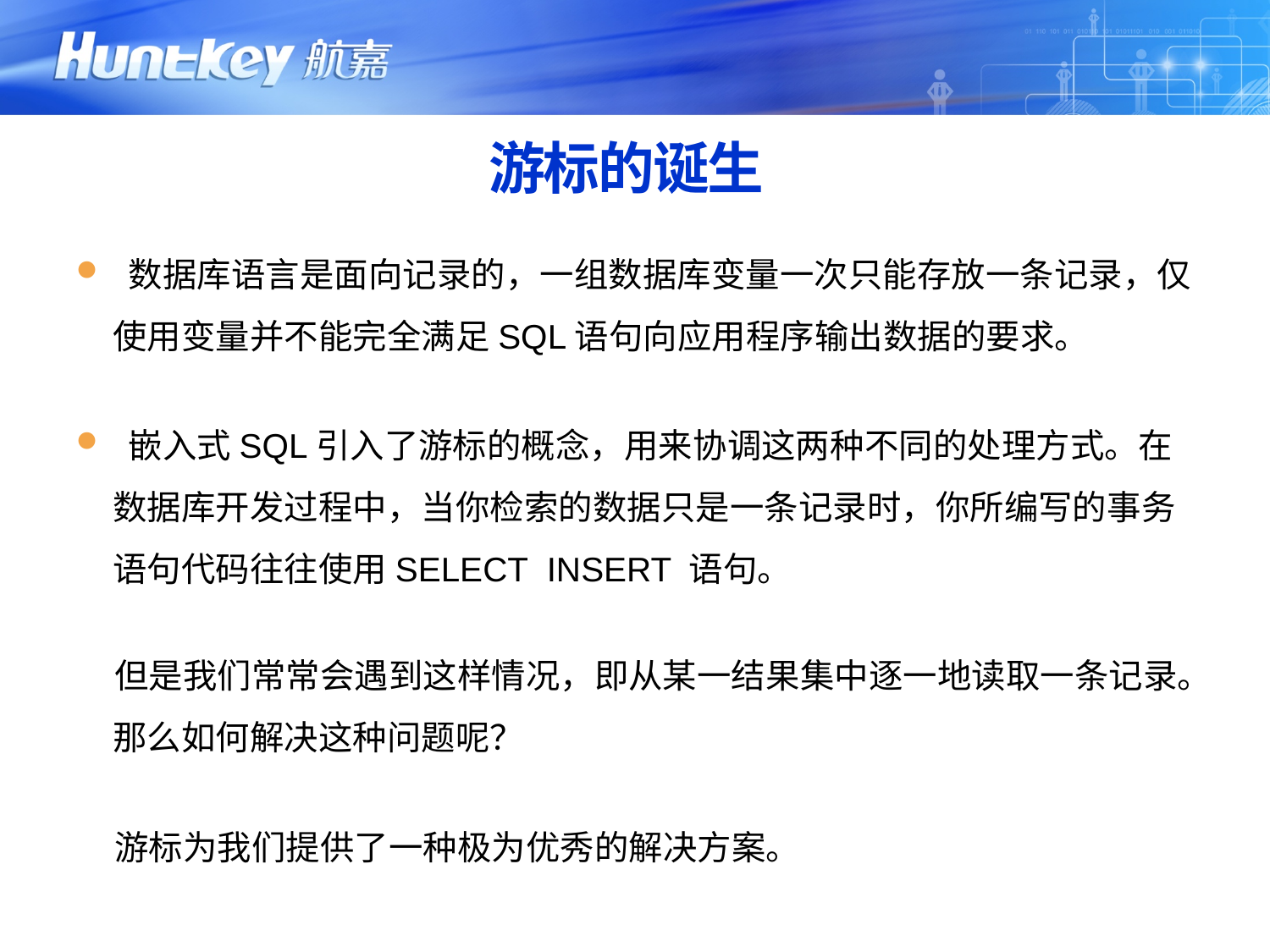

# 游标的诞生
 数据库语言是面向记录的，一组数据库变量一次只能存放一条记录，仅使用变量并不能完全满足SQL语句向应用程序输出数据的要求。

 嵌入式SQL引入了游标的概念，用来协调这两种不同的处理方式。在数据库开发过程中，当你检索的数据只是一条记录时，你所编写的事务语句代码往往使用SELECT  INSERT 语句。

    但是我们常常会遇到这样情况，即从某一结果集中逐一地读取一条记录。那么如何解决这种问题呢？

    游标为我们提供了一种极为优秀的解决方案。